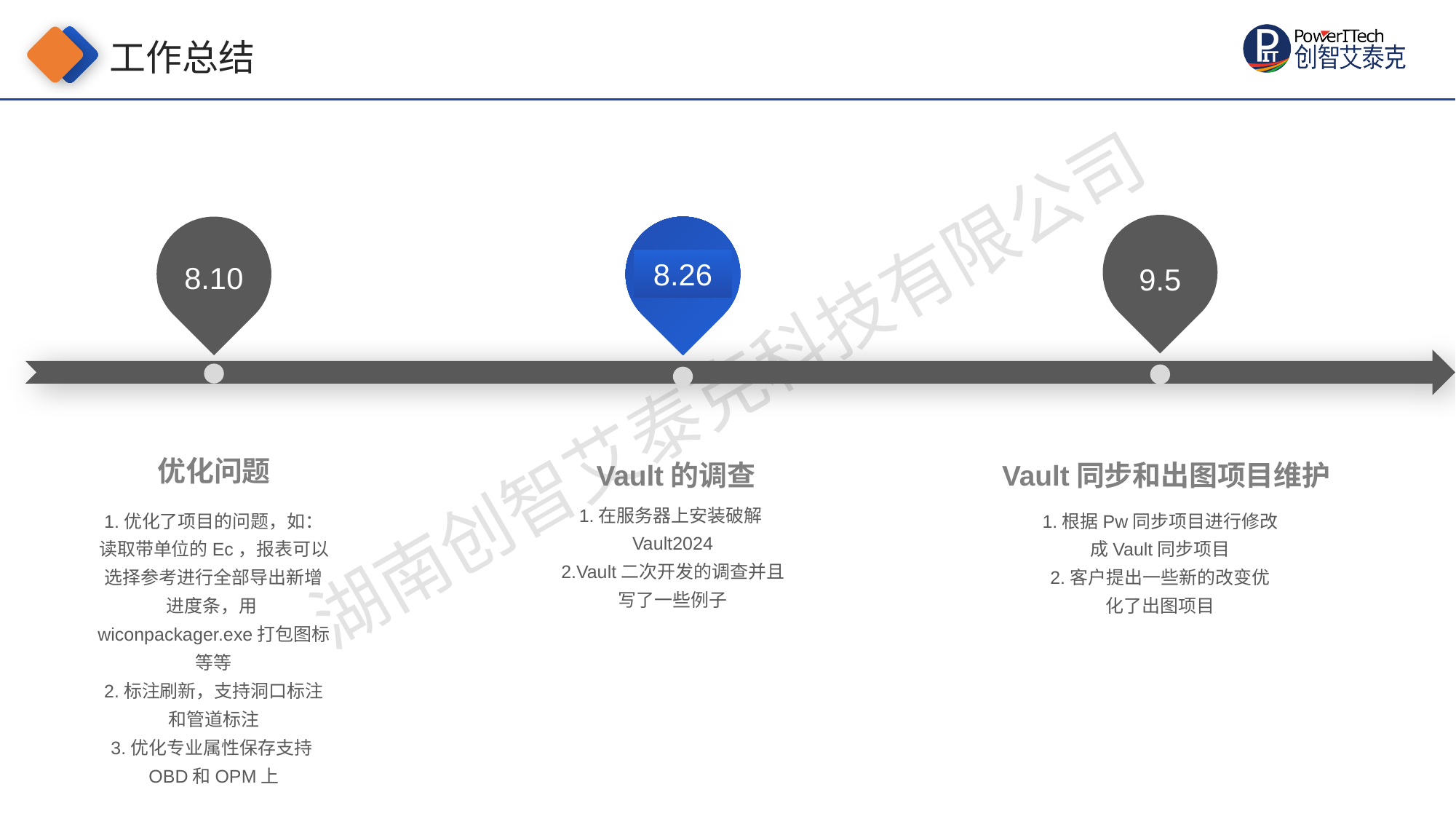

工作总结

9.5

8.10

8.26

优化问题
Vault的调查
Vault同步和出图项目维护
1.在服务器上安装破解Vault2024
2.Vault二次开发的调查并且写了一些例子
1.优化了项目的问题，如：读取带单位的Ec，报表可以选择参考进行全部导出新增进度条，用wiconpackager.exe打包图标等等
2.标注刷新，支持洞口标注和管道标注
3.优化专业属性保存支持OBD和OPM上
1.根据Pw同步项目进行修改成Vault同步项目
2.客户提出一些新的改变优化了出图项目